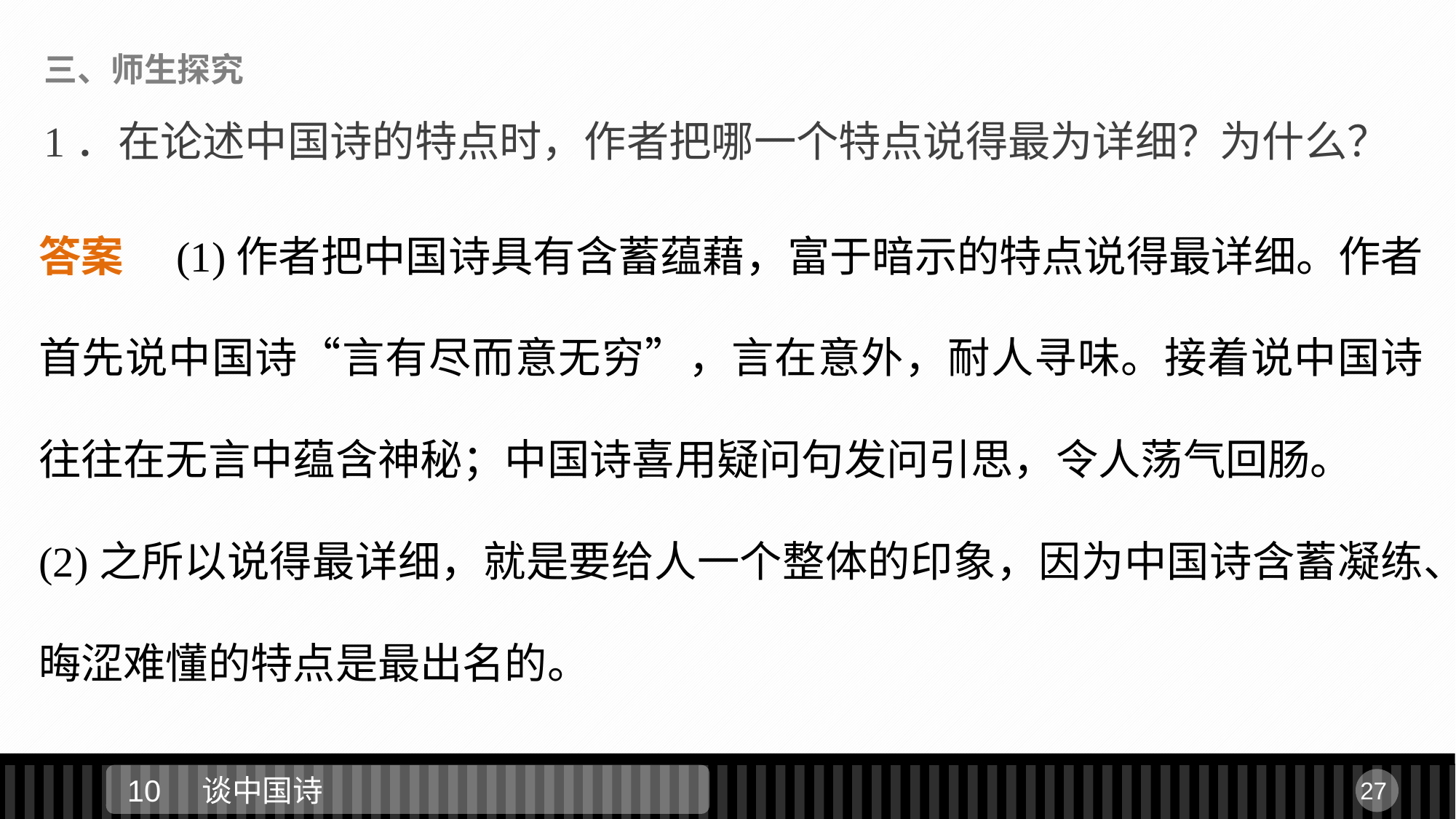

三、师生探究
1．在论述中国诗的特点时，作者把哪一个特点说得最为详细？为什么？
答案　(1)作者把中国诗具有含蓄蕴藉，富于暗示的特点说得最详细。作者首先说中国诗“言有尽而意无穷”，言在意外，耐人寻味。接着说中国诗往往在无言中蕴含神秘；中国诗喜用疑问句发问引思，令人荡气回肠。
(2)之所以说得最详细，就是要给人一个整体的印象，因为中国诗含蓄凝练、晦涩难懂的特点是最出名的。